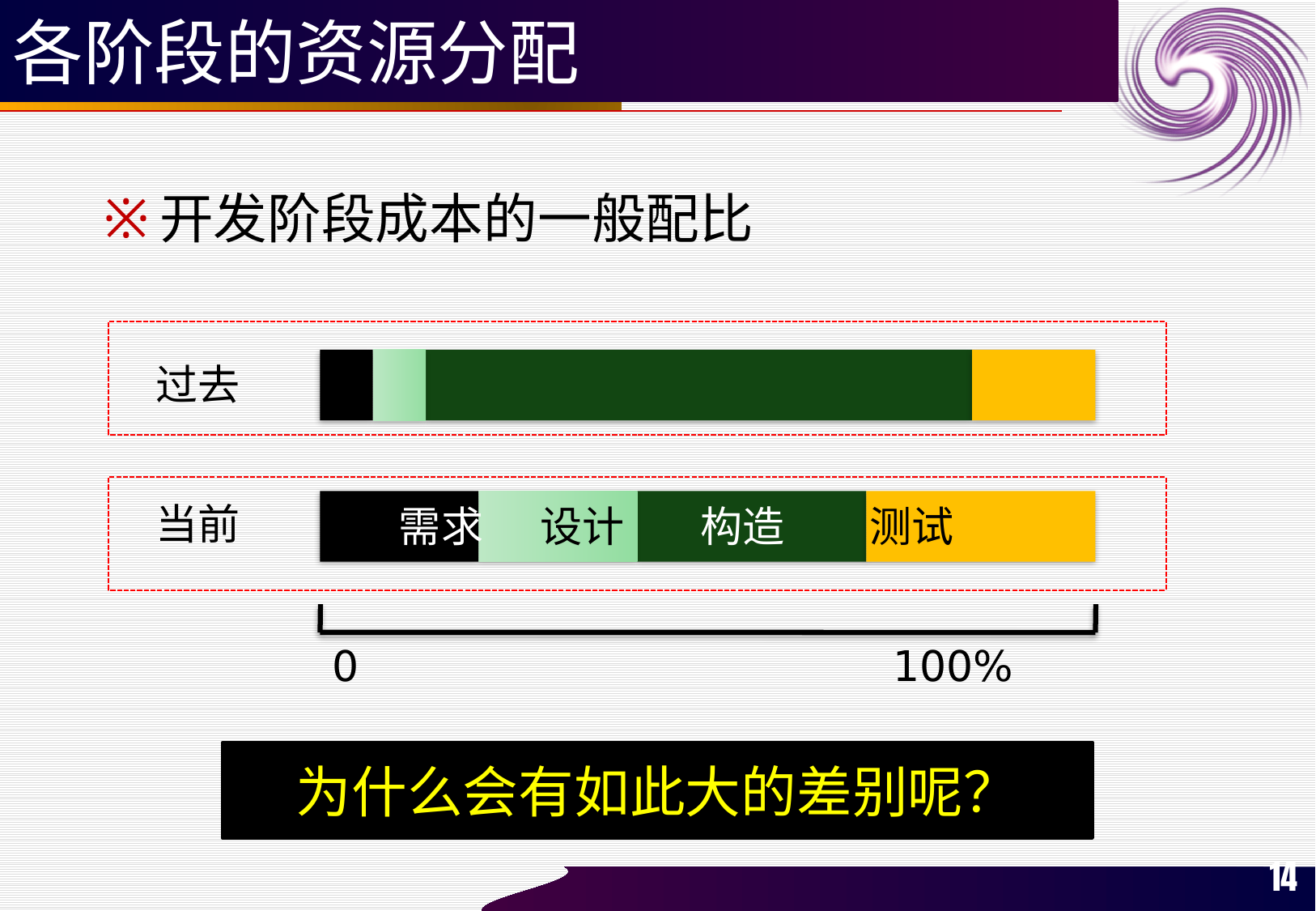

# 各阶段的资源分配
开发阶段成本的一般配比

过去

当前
需求      设计        构造         测试
   0                                        100%
为什么会有如此大的差别呢？
14